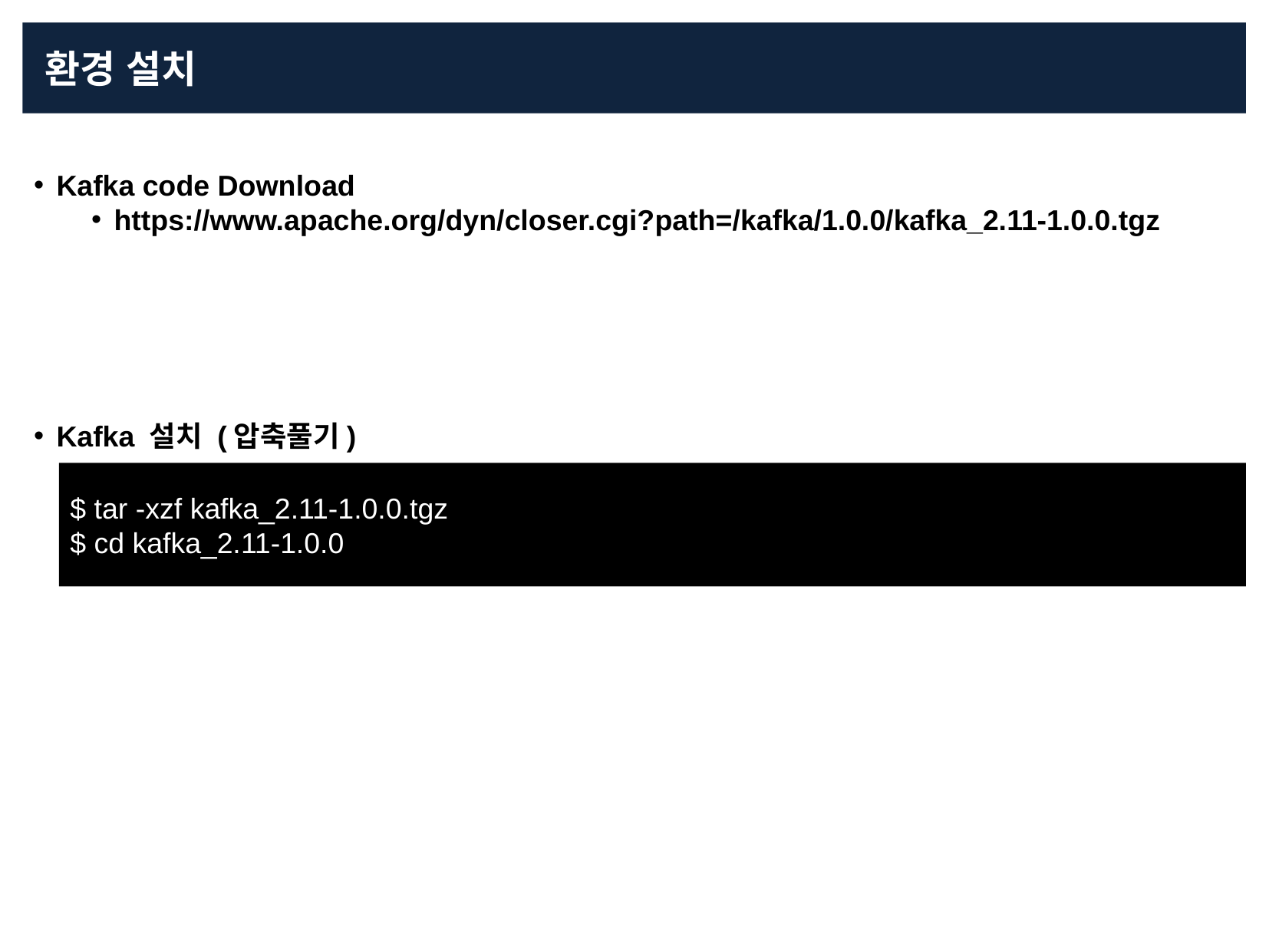

환경 설치
Kafka code Download
https://www.apache.org/dyn/closer.cgi?path=/kafka/1.0.0/kafka_2.11-1.0.0.tgz
Kafka 설치 (압축풀기)
$ tar -xzf kafka_2.11-1.0.0.tgz
$ cd kafka_2.11-1.0.0